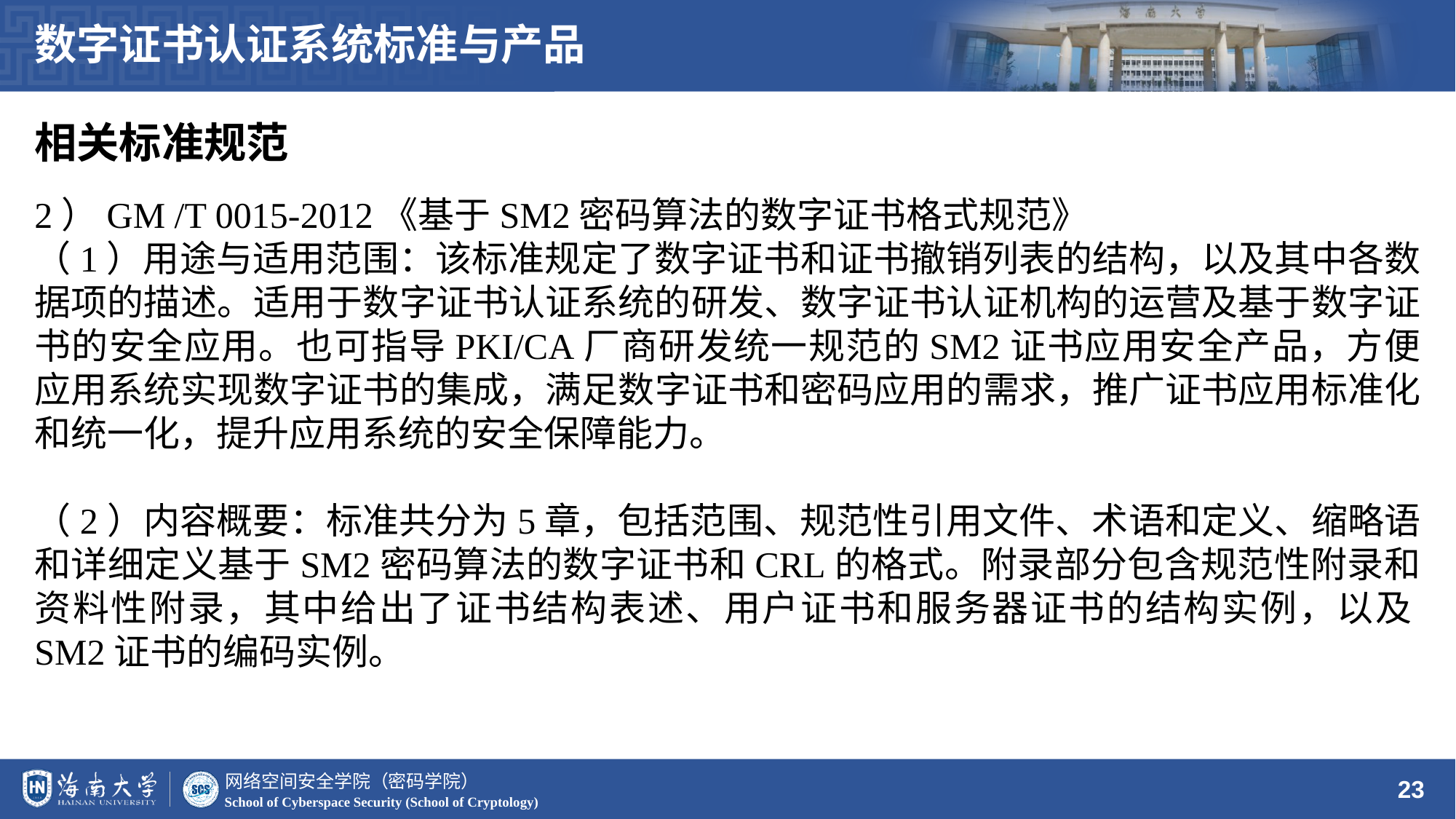

数字证书认证系统标准与产品
相关标准规范
2）GM /T 0015-2012《基于SM2密码算法的数字证书格式规范》
（1）用途与适用范围：该标准规定了数字证书和证书撤销列表的结构，以及其中各数据项的描述。适用于数字证书认证系统的研发、数字证书认证机构的运营及基于数字证书的安全应用。也可指导PKI/CA厂商研发统一规范的SM2证书应用安全产品，方便应用系统实现数字证书的集成，满足数字证书和密码应用的需求，推广证书应用标准化和统一化，提升应用系统的安全保障能力。

（2）内容概要：标准共分为5章，包括范围、规范性引用文件、术语和定义、缩略语和详细定义基于SM2密码算法的数字证书和CRL的格式。附录部分包含规范性附录和资料性附录，其中给出了证书结构表述、用户证书和服务器证书的结构实例，以及SM2证书的编码实例。
23